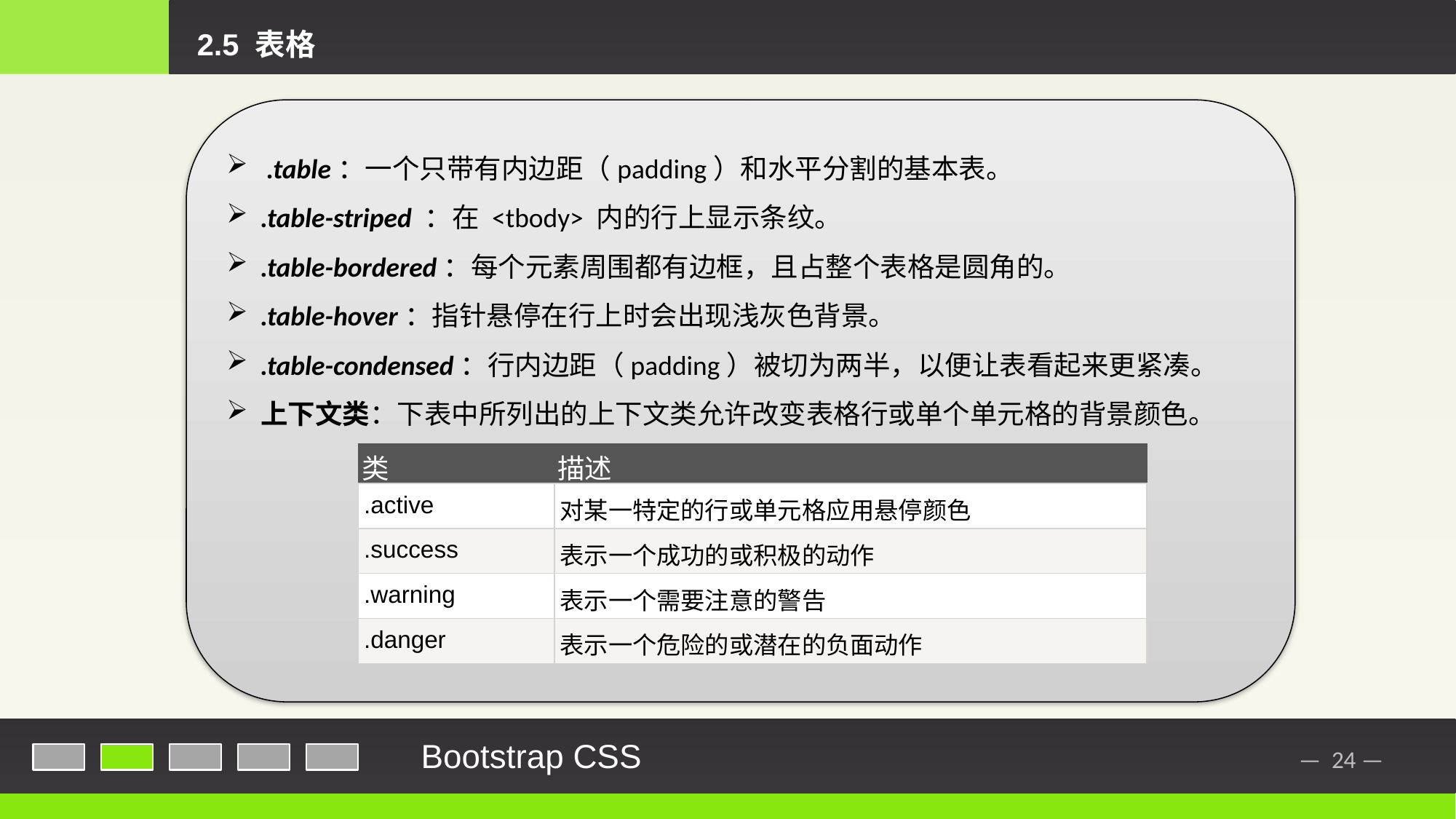

2.5 表格
 .table：一个只带有内边距（padding）和水平分割的基本表。
.table-striped ：在 <tbody> 内的行上显示条纹。
.table-bordered：每个元素周围都有边框，且占整个表格是圆角的。
.table-hover：指针悬停在行上时会出现浅灰色背景。
.table-condensed：行内边距（padding）被切为两半，以便让表看起来更紧凑。
上下文类：下表中所列出的上下文类允许改变表格行或单个单元格的背景颜色。
| 类 | 描述 |
| --- | --- |
| .active | 对某一特定的行或单元格应用悬停颜色 |
| .success | 表示一个成功的或积极的动作 |
| .warning | 表示一个需要注意的警告 |
| .danger | 表示一个危险的或潜在的负面动作 |